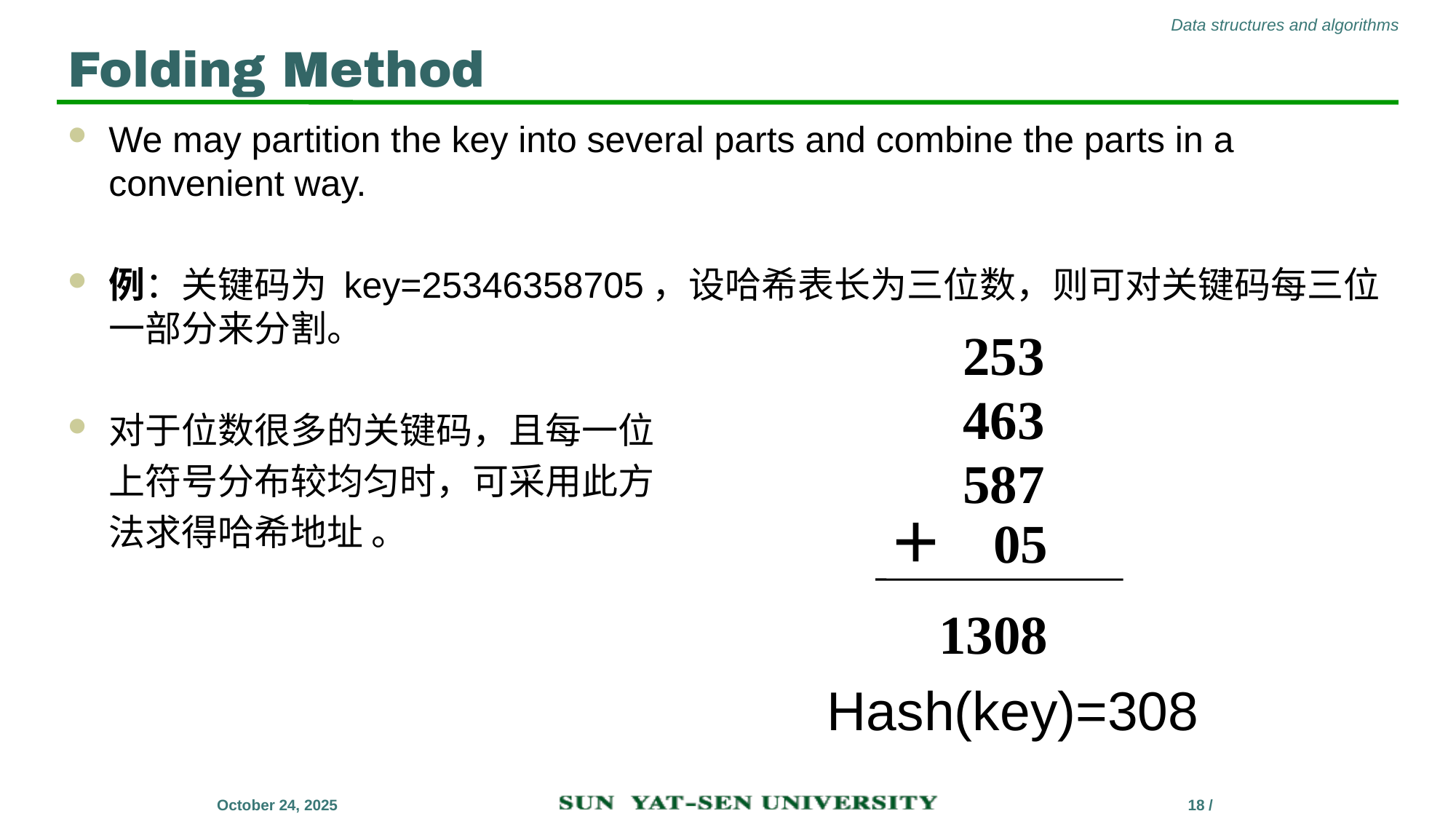

# Folding Method
We may partition the key into several parts and combine the parts in a convenient way.

例：关键码为 key=25346358705，设哈希表长为三位数，则可对关键码每三位一部分来分割。

对于位数很多的关键码，且每一位
	上符号分布较均匀时，可采用此方
	法求得哈希地址 。
253
463
587
＋   05

1308
Hash(key)=308